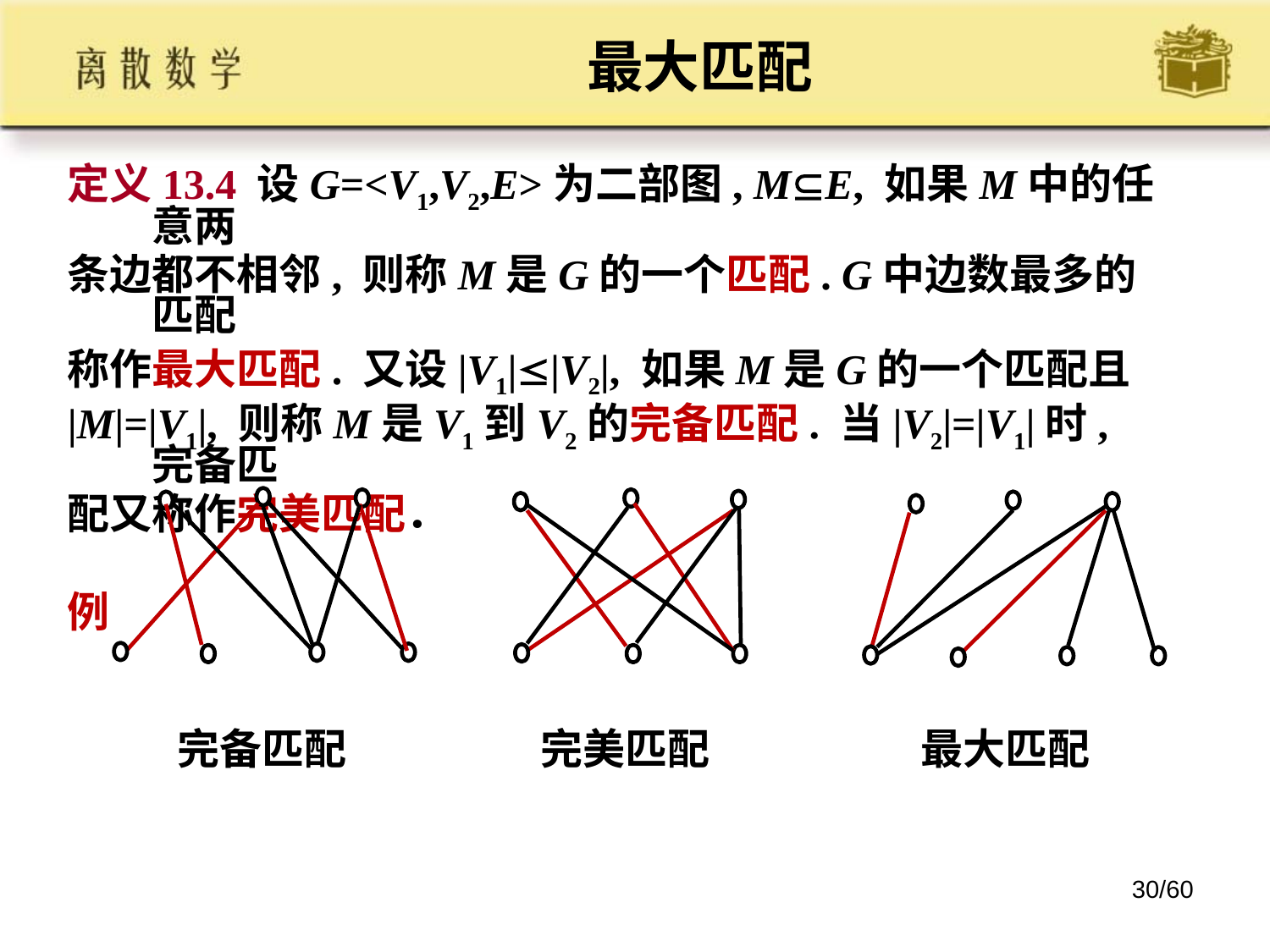

# 最大匹配
定义13.4 设G=<V1,V2,E>为二部图, M⊆E, 如果M中的任意两
条边都不相邻, 则称M是G的一个匹配. G中边数最多的匹配
称作最大匹配. 又设|V1|≤|V2|, 如果M是G的一个匹配且
|M|=|V1|, 则称M是V1到V2的完备匹配. 当|V2|=|V1|时, 完备匹
配又称作完美匹配．

例

完备匹配
完美匹配
最大匹配
30/60